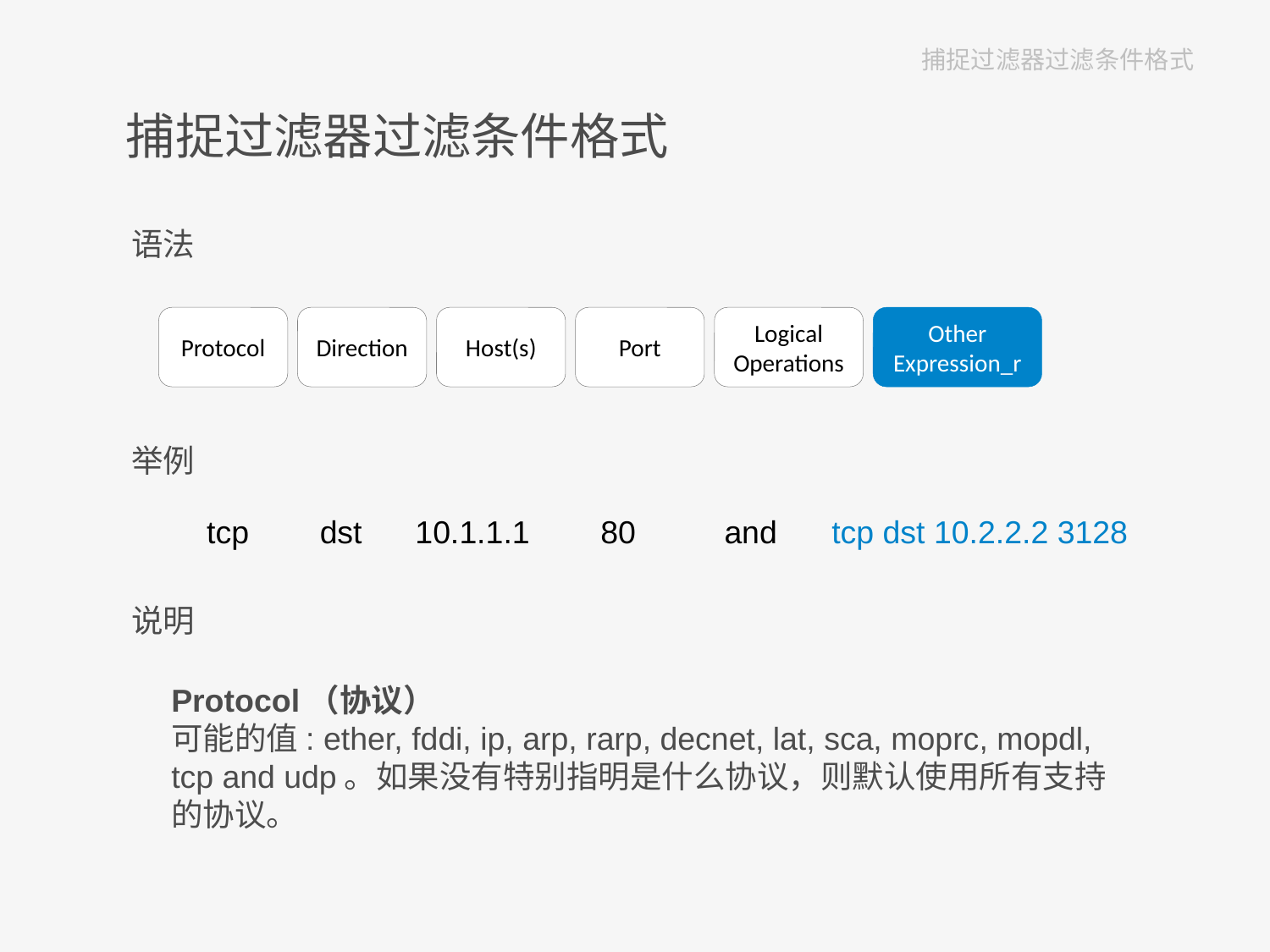

# 捕捉过滤器过滤条件格式
捕捉过滤器过滤条件格式
语法
Protocol
Direction
Host(s)
Port
Logical Operations
Other
Expression_r
举例
    tcp        dst      10.1.1.1        80          and      tcp dst 10.2.2.2 3128
说明
Protocol（协议）
可能的值: ether, fddi, ip, arp, rarp, decnet, lat, sca, moprc, mopdl, tcp and udp。如果没有特别指明是什么协议，则默认使用所有支持的协议。